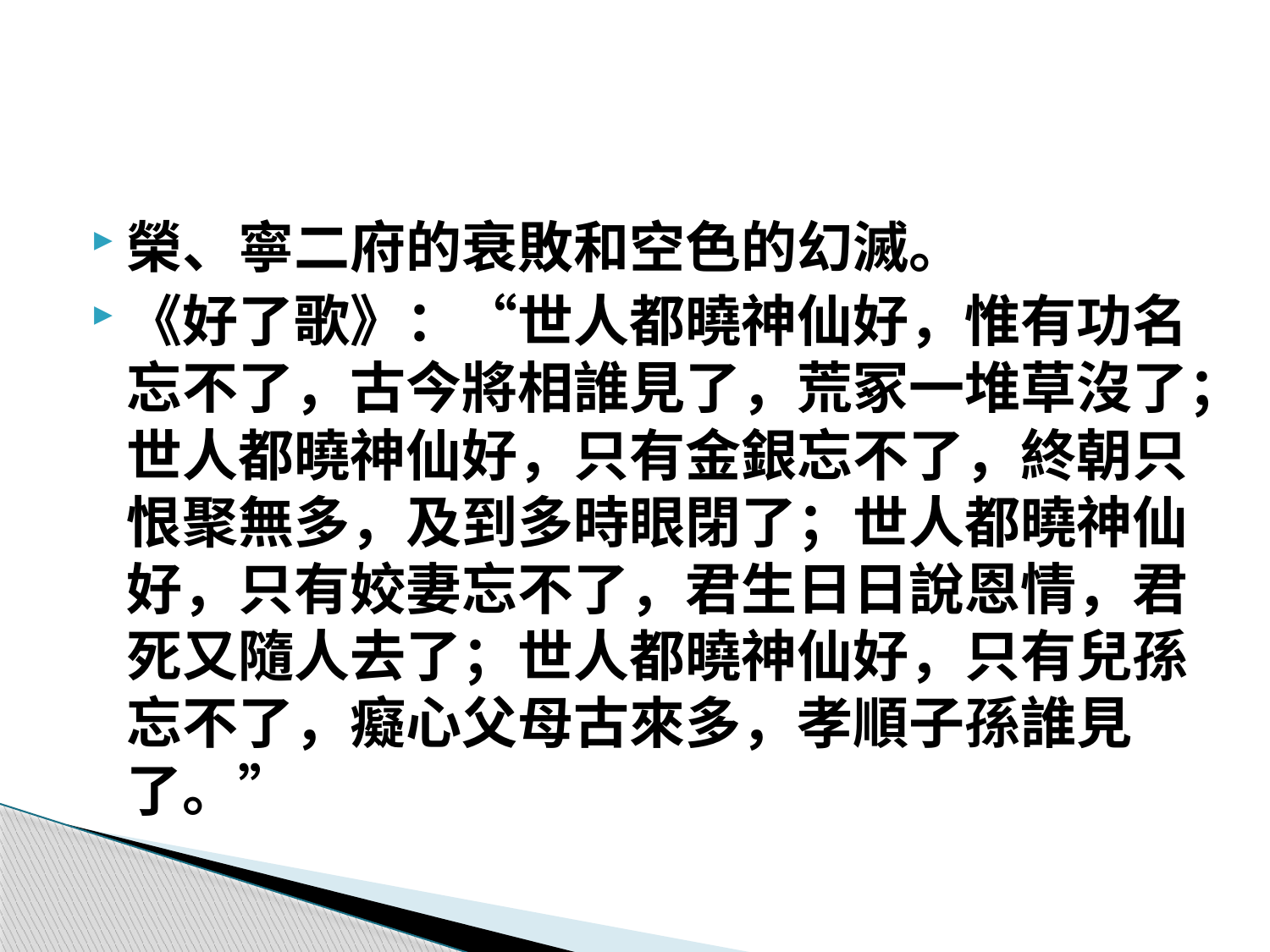

#
榮、寧二府的衰敗和空色的幻滅。
《好了歌》：“世人都曉神仙好，惟有功名忘不了，古今將相誰見了，荒冢一堆草沒了；世人都曉神仙好，只有金銀忘不了，終朝只恨聚無多，及到多時眼閉了；世人都曉神仙好，只有姣妻忘不了，君生日日說恩情，君死又隨人去了；世人都曉神仙好，只有兒孫忘不了，癡心父母古來多，孝順子孫誰見了。”